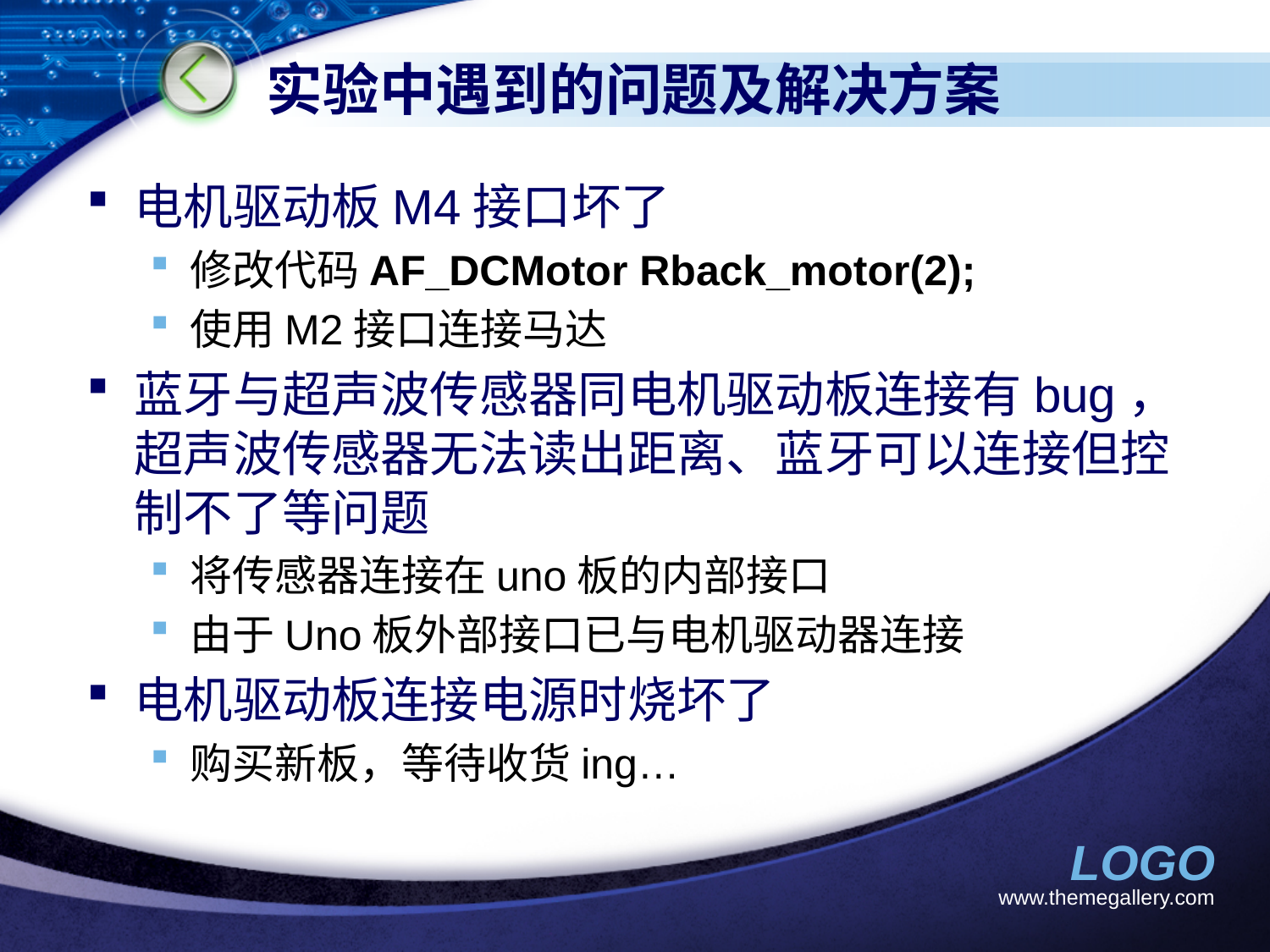

# 实验中遇到的问题及解决方案
电机驱动板M4接口坏了
修改代码AF_DCMotor Rback_motor(2);
使用M2接口连接马达
蓝牙与超声波传感器同电机驱动板连接有bug，超声波传感器无法读出距离、蓝牙可以连接但控制不了等问题
将传感器连接在uno板的内部接口
由于Uno板外部接口已与电机驱动器连接
电机驱动板连接电源时烧坏了
购买新板，等待收货ing…

www.themegallery.com